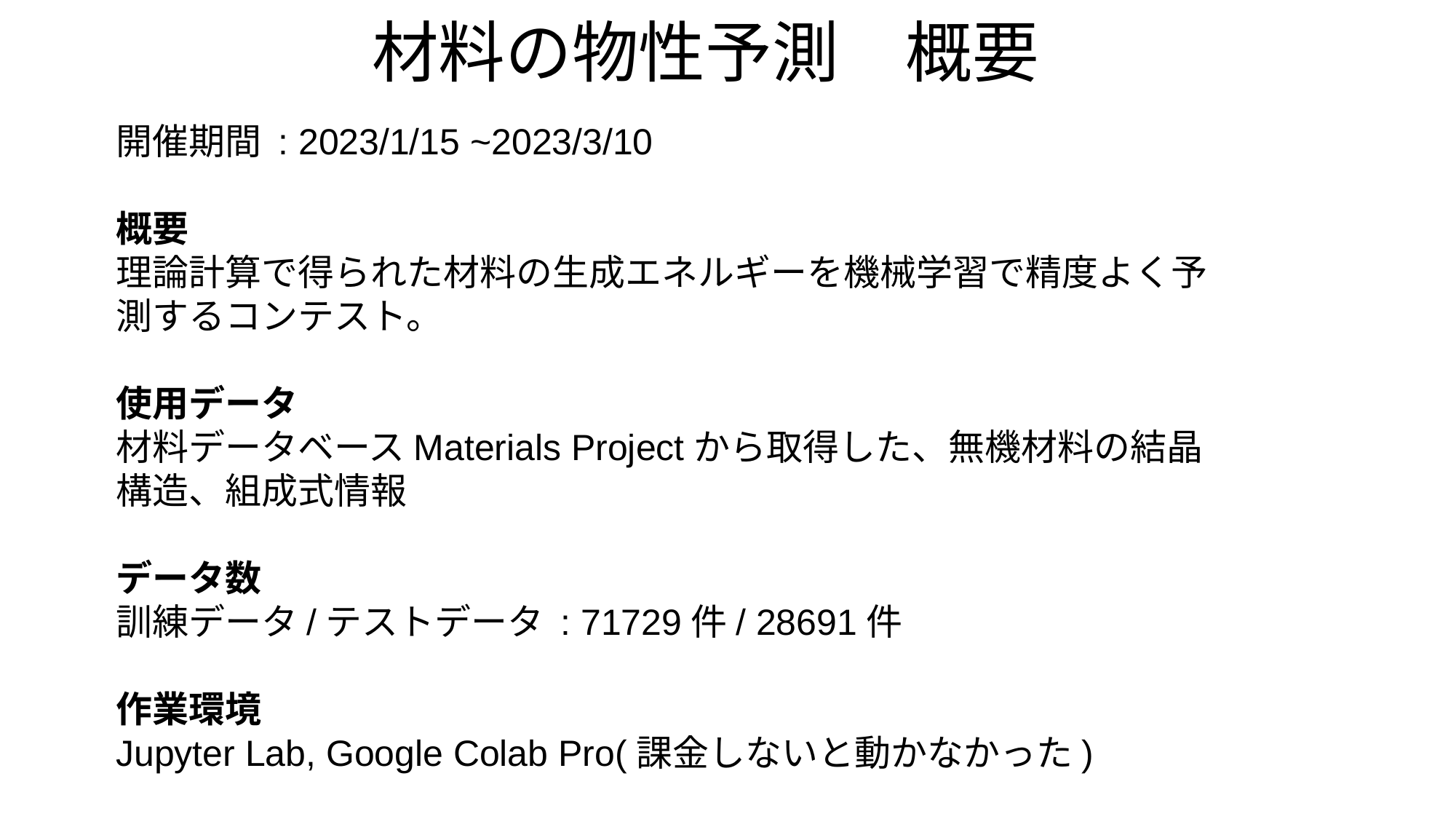

# 材料の物性予測　概要
開催期間 : 2023/1/15 ~2023/3/10

概要
理論計算で得られた材料の生成エネルギーを機械学習で精度よく予測するコンテスト。

使用データ
材料データベースMaterials Projectから取得した、無機材料の結晶構造、組成式情報

データ数
訓練データ/テストデータ : 71729件/ 28691件

作業環境
Jupyter Lab, Google Colab Pro(課金しないと動かなかった)